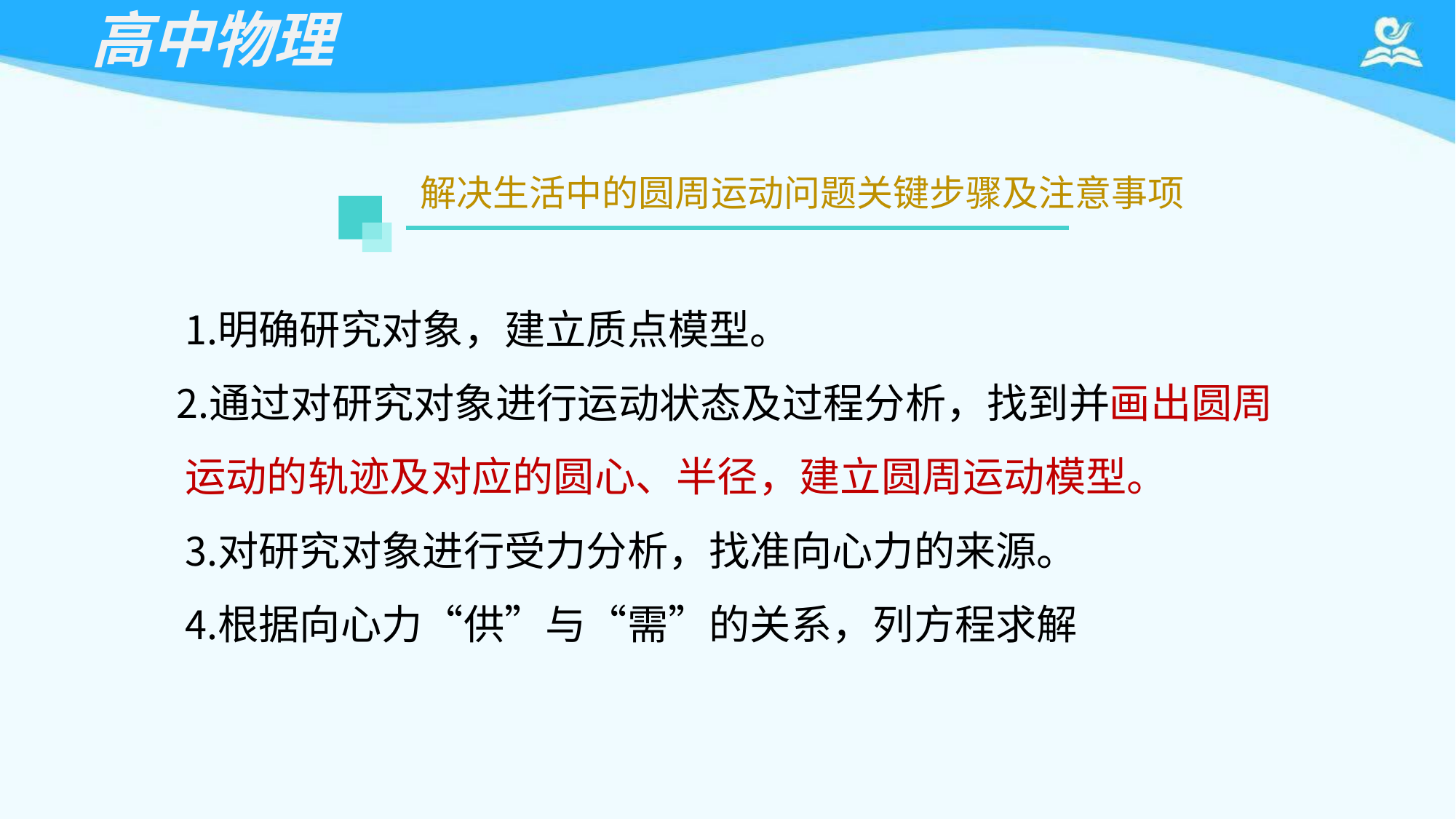

# 高中物理
解决生活中的圆周运动问题关键步骤及注意事项

明确研究对象，建立质点模型。
通过对研究对象进行运动状态及过程分析，找到并画出圆周 运动的轨迹及对应的圆心、半径，建立圆周运动模型。
对研究对象进行受力分析，找准向心力的来源。
根据向心力“供”与“需”的关系，列方程求解